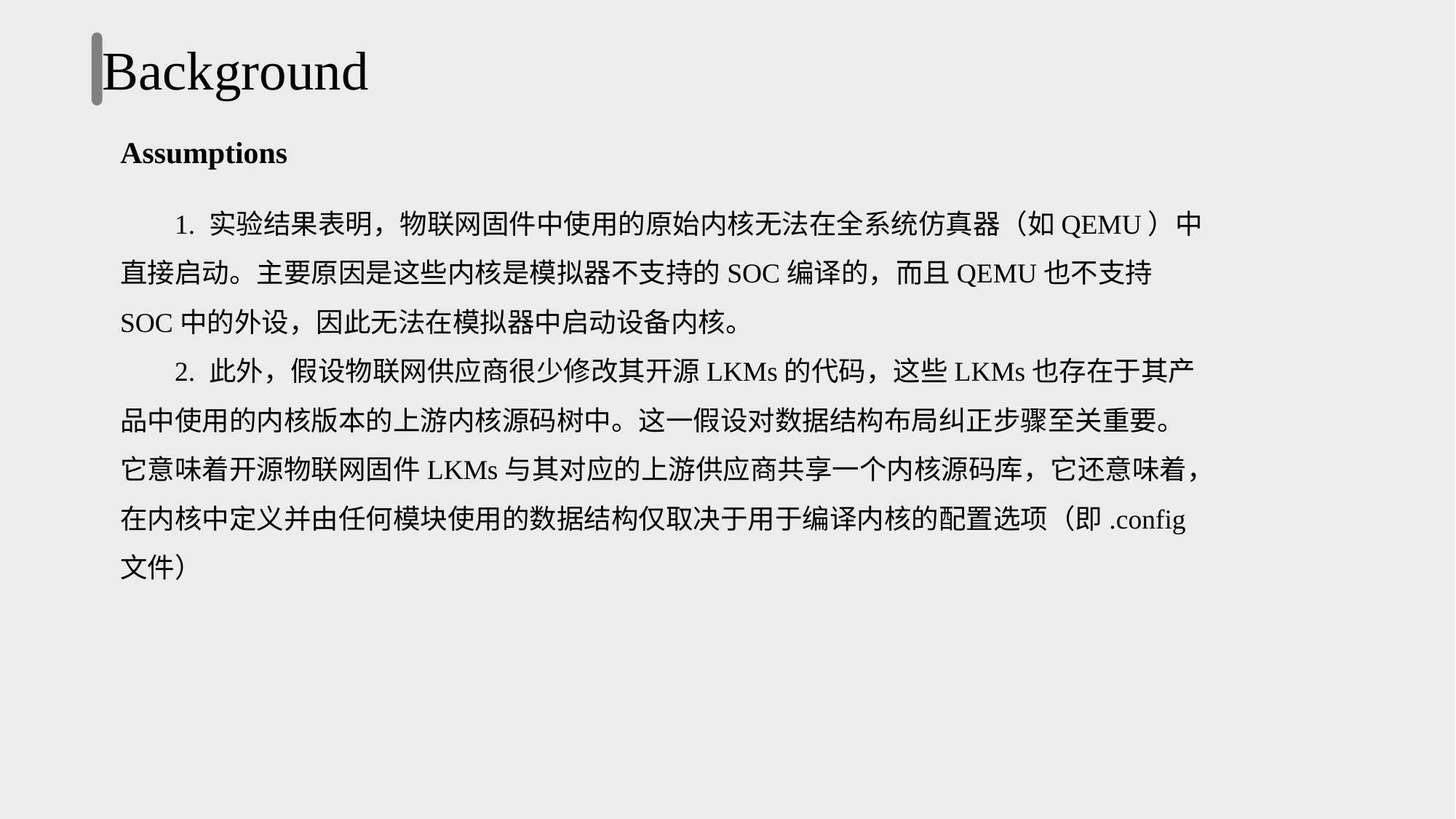

Background

Assumptions
1. 实验结果表明，物联网固件中使用的原始内核无法在全系统仿真器（如QEMU）中直接启动。主要原因是这些内核是模拟器不支持的SOC编译的，而且QEMU也不支持SOC中的外设，因此无法在模拟器中启动设备内核。
2. 此外，假设物联网供应商很少修改其开源LKMs的代码，这些LKMs也存在于其产品中使用的内核版本的上游内核源码树中。这一假设对数据结构布局纠正步骤至关重要。它意味着开源物联网固件LKMs与其对应的上游供应商共享一个内核源码库，它还意味着，在内核中定义并由任何模块使用的数据结构仅取决于用于编译内核的配置选项（即.config文件）